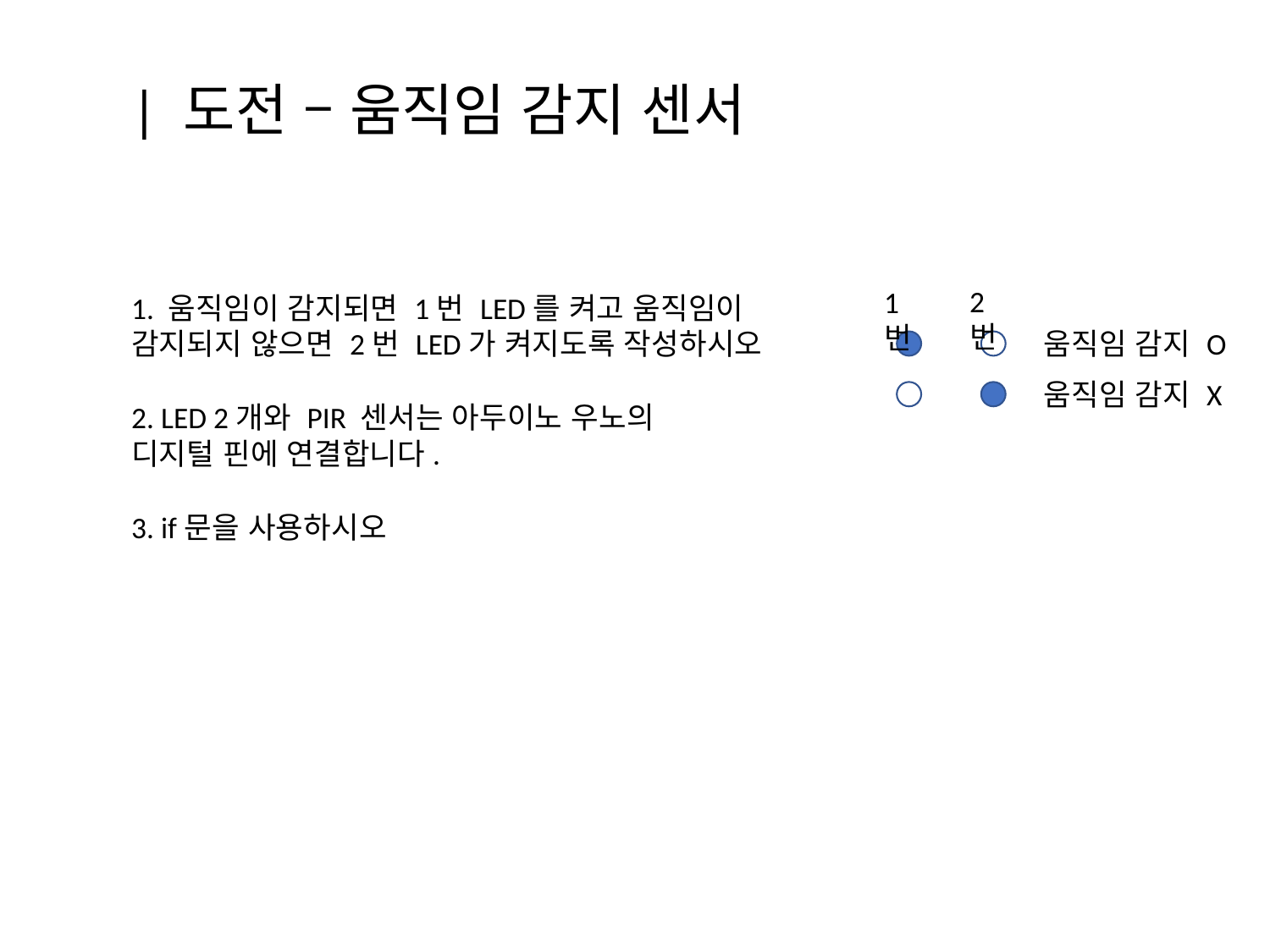

| 도전 – 움직임 감지 센서
2번
1번
1. 움직임이 감지되면 1번 LED를 켜고 움직임이 감지되지 않으면 2번 LED가 켜지도록 작성하시오
움직임 감지 O

움직임 감지 X

2. LED 2개와 PIR 센서는 아두이노 우노의 디지털 핀에 연결합니다.
3. if문을 사용하시오